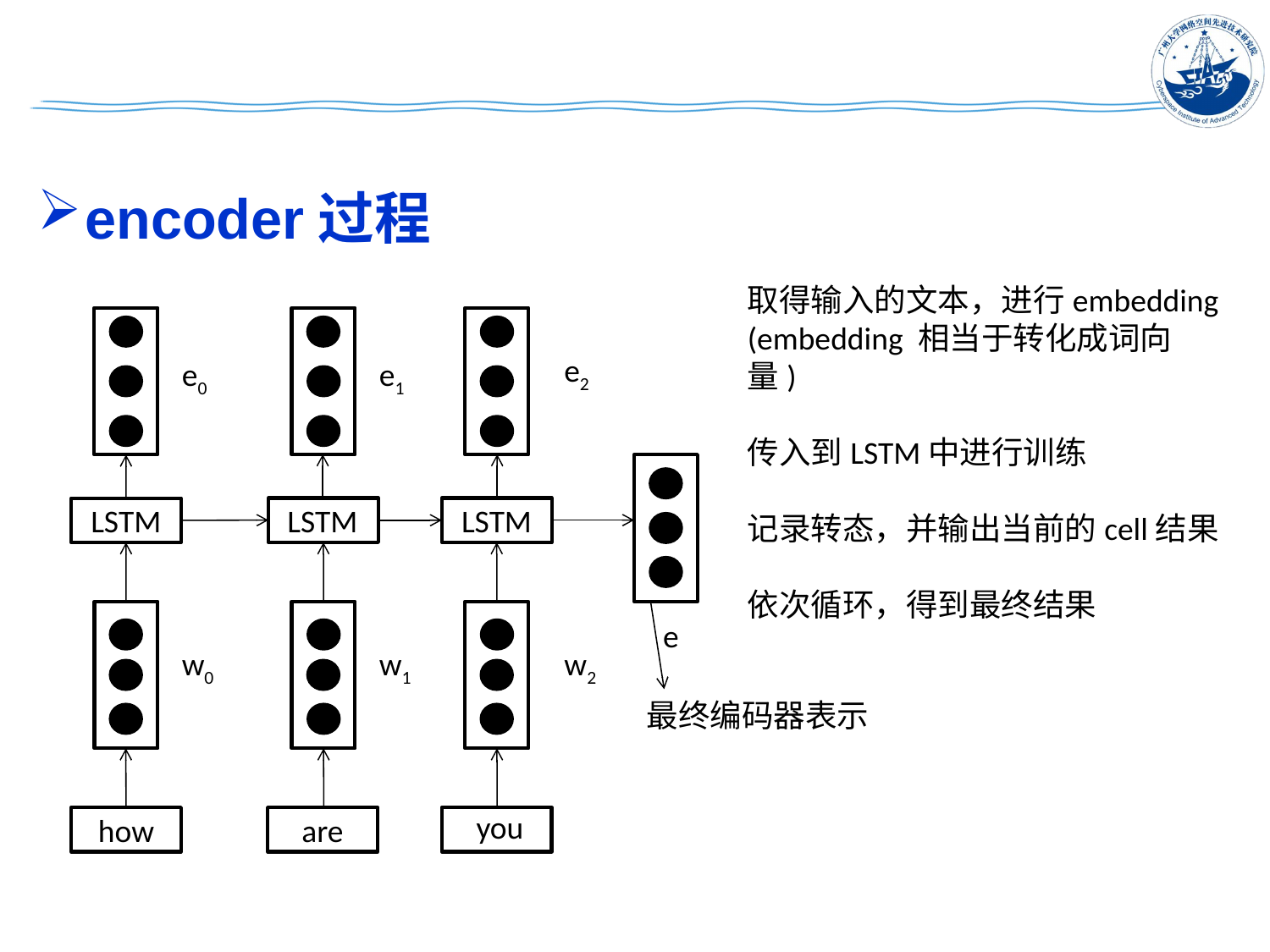

#
encoder过程
取得输入的文本，进行embedding
(embedding 相当于转化成词向量)

传入到LSTM中进行训练

记录转态，并输出当前的cell结果

依次循环，得到最终结果

e2
e0
e1

 LSTM
 LSTM
 LSTM

e

w0
w1
w2

最终编码器表示

   you
  how
   are